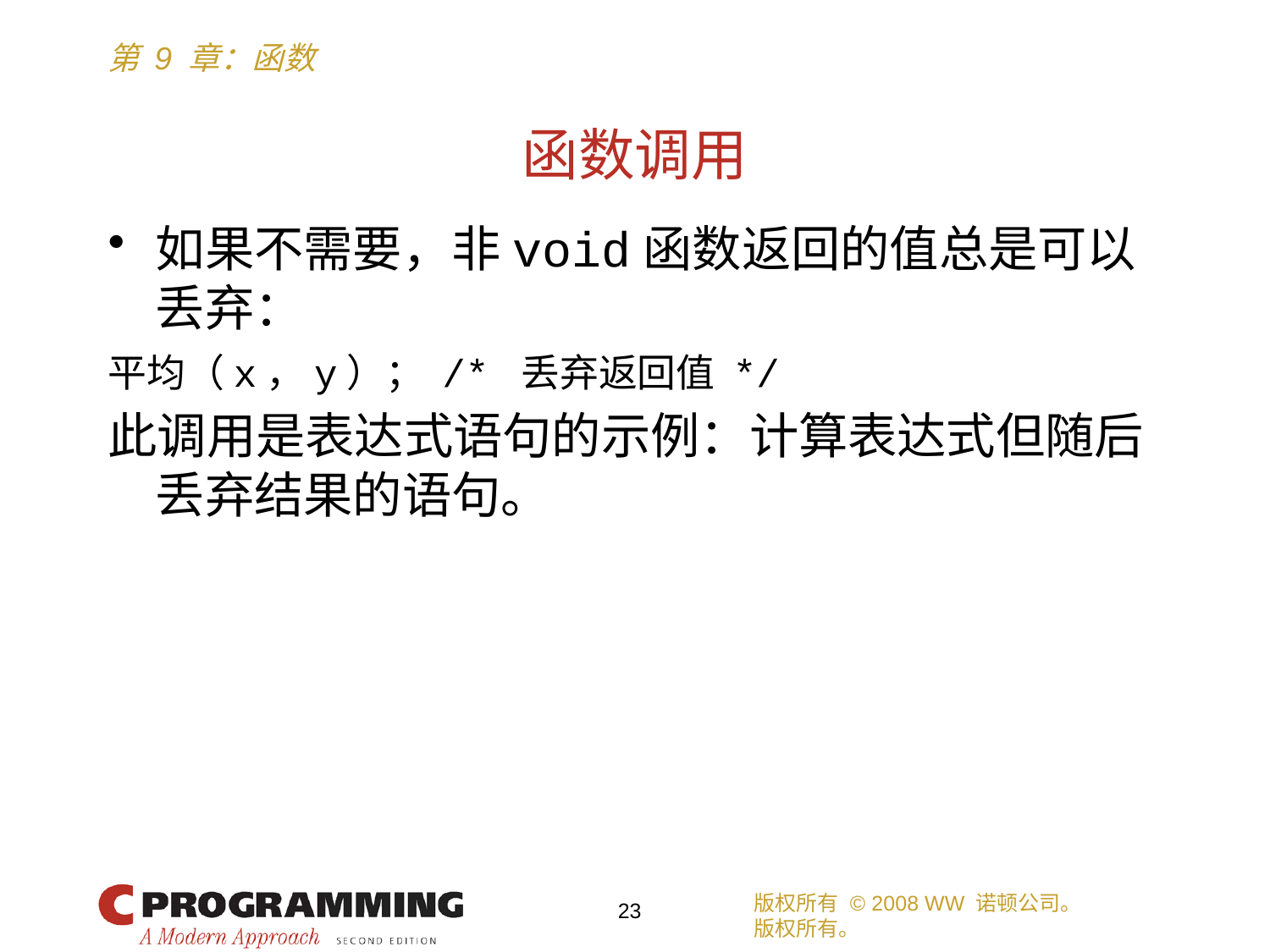

# 函数调用
如果不需要，非void函数返回的值总是可以丢弃：
平均（x，y）； /* 丢弃返回值 */
此调用是表达式语句的示例：计算表达式但随后丢弃结果的语句。
版权所有 © 2008 WW 诺顿公司。
版权所有。
23